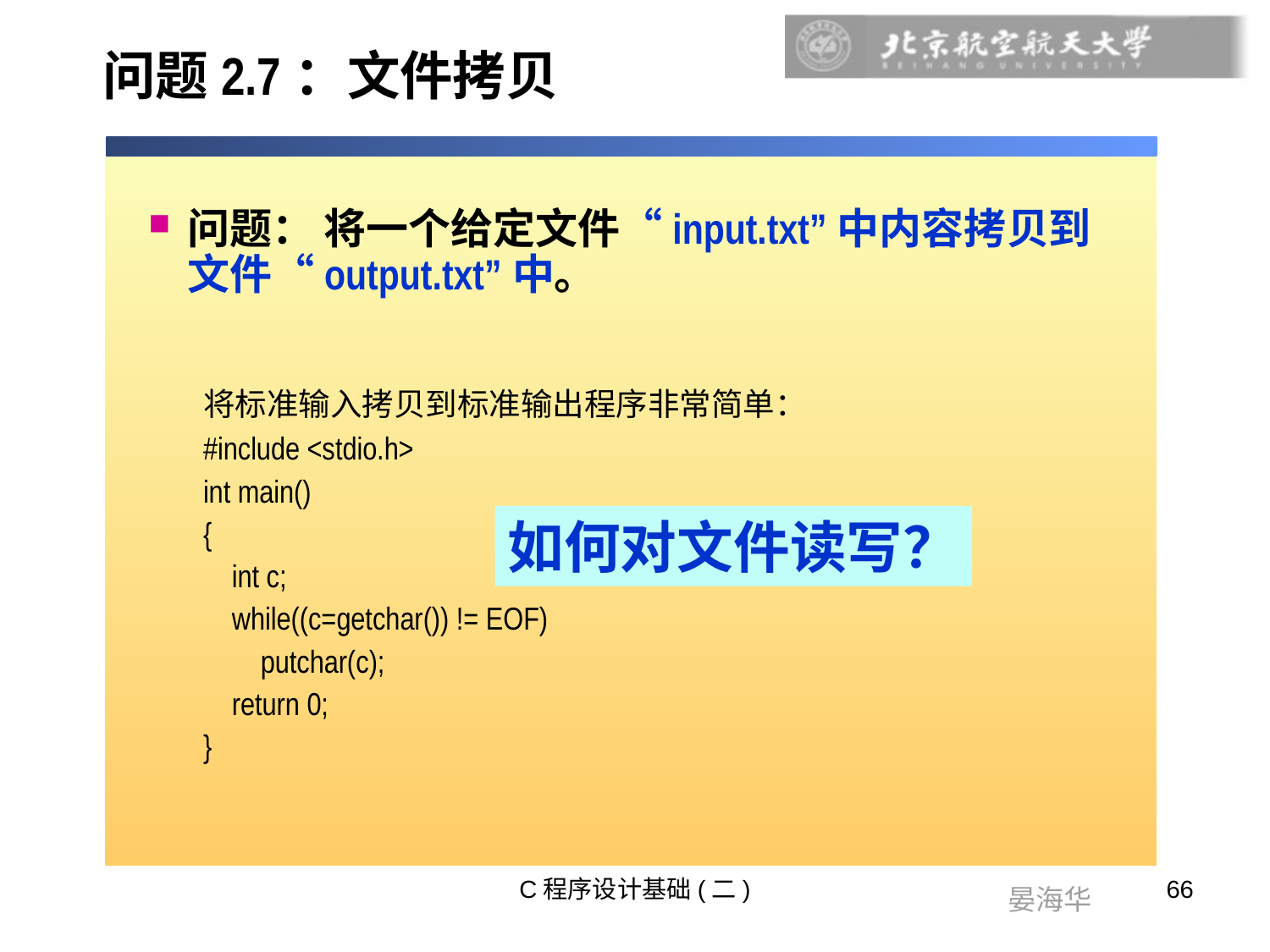

# 问题2.7：文件拷贝
问题： 将一个给定文件“input.txt”中内容拷贝到文件“output.txt”中。

将标准输入拷贝到标准输出程序非常简单：
#include <stdio.h>
int main()
{
    int c;
    while((c=getchar()) != EOF)
        putchar(c);
    return 0;
}
如何对文件读写？
C程序设计基础(二)
66